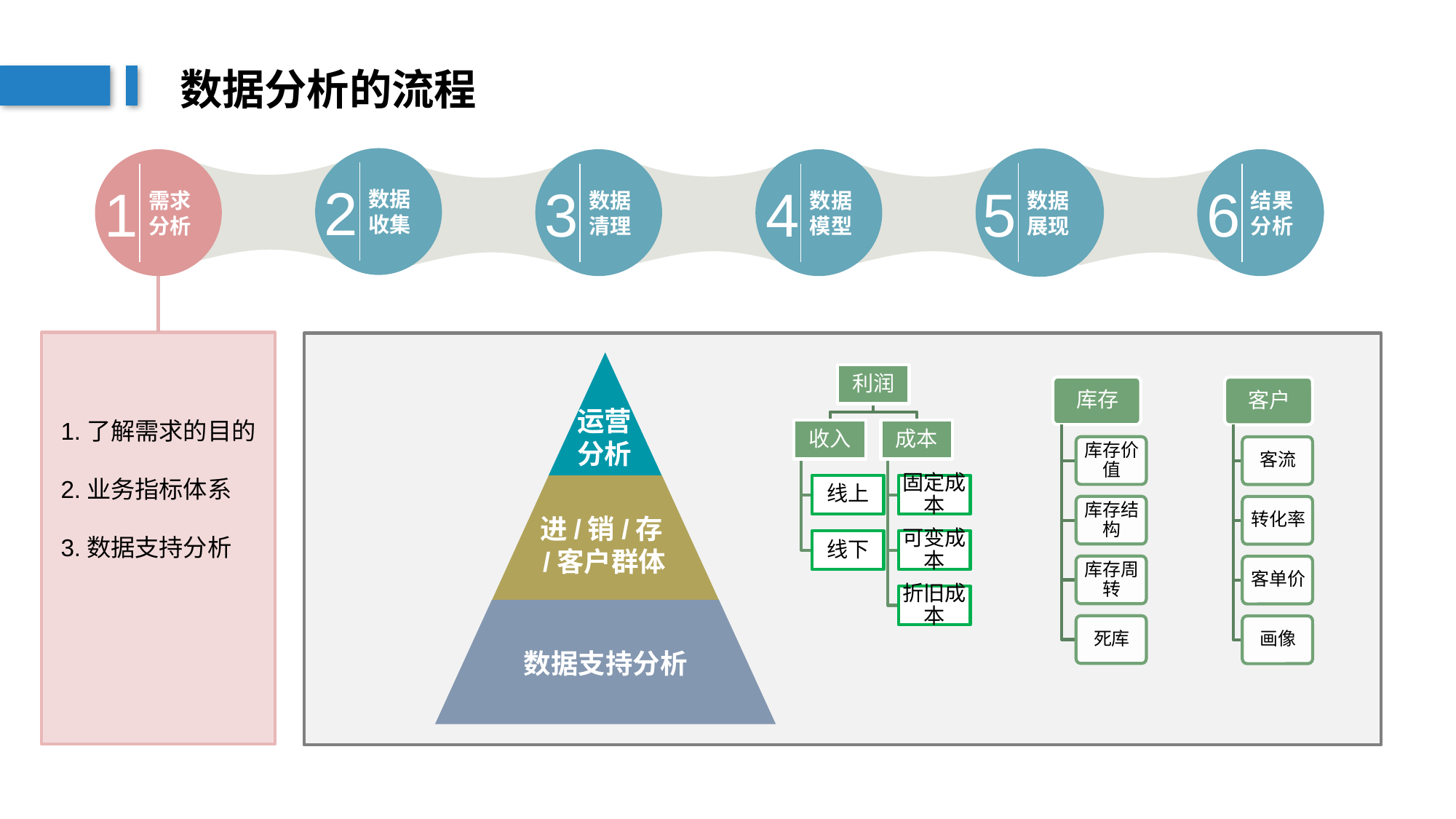

数据分析的流程

2
数据
收集

5
数据
展现

1
需求
分析

3
数据
清理

4
数据
模型

6
结果分析

利润
收入
线上
线下
成本
固定成本
可变成本
折旧成本
库存
库存价值
库存结构
库存周转
死库
客户
客流
转化率
客单价
画像

运营
分析

进/销/存/客户群体

数据支持分析
1.了解需求的目的

2.业务指标体系

3.数据支持分析